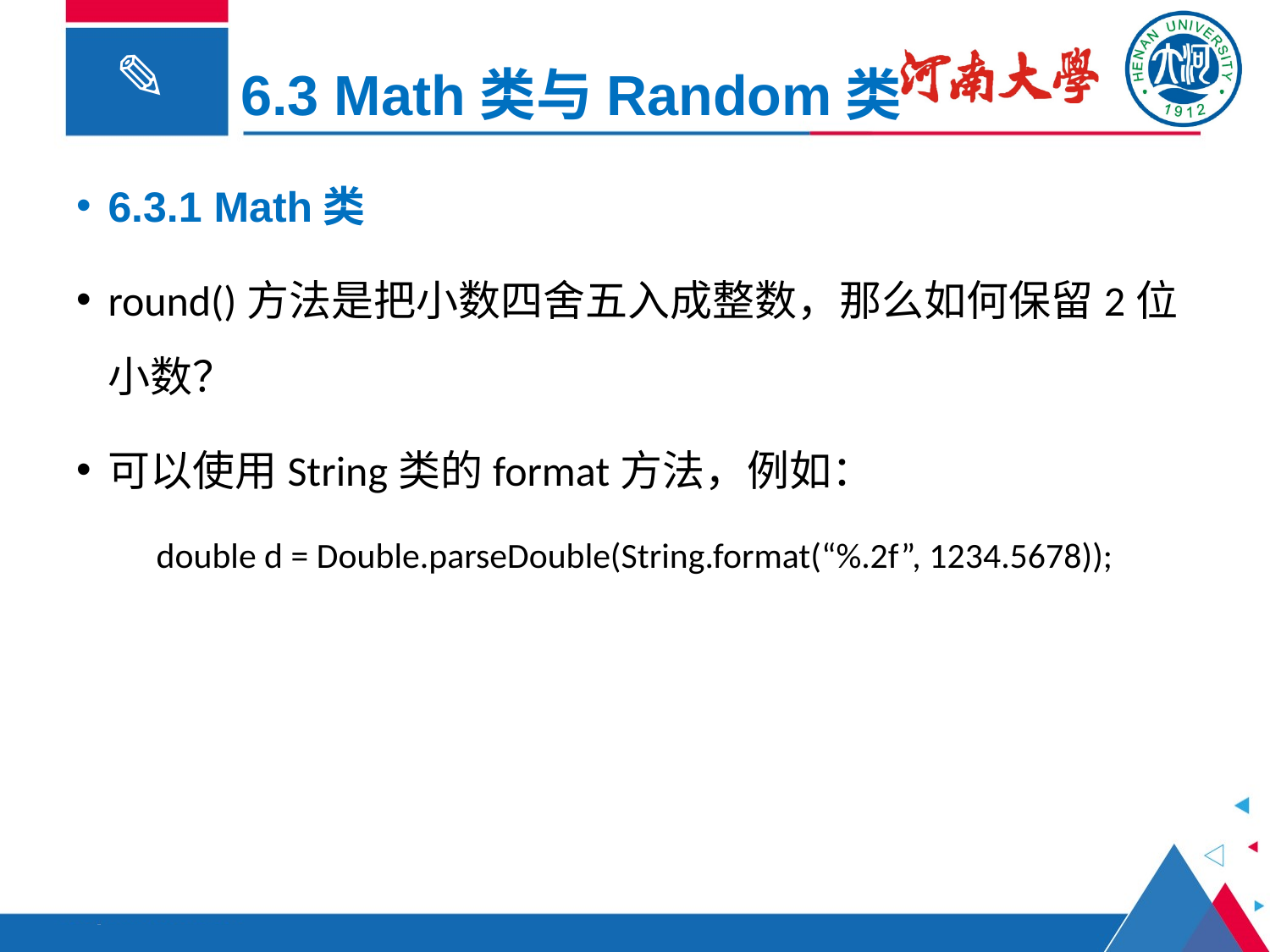

6.3 Math类与Random类
6.3.1 Math类
round()方法是把小数四舍五入成整数，那么如何保留2位小数？
可以使用String类的format方法，例如：
double d = Double.parseDouble(String.format(“%.2f”, 1234.5678));